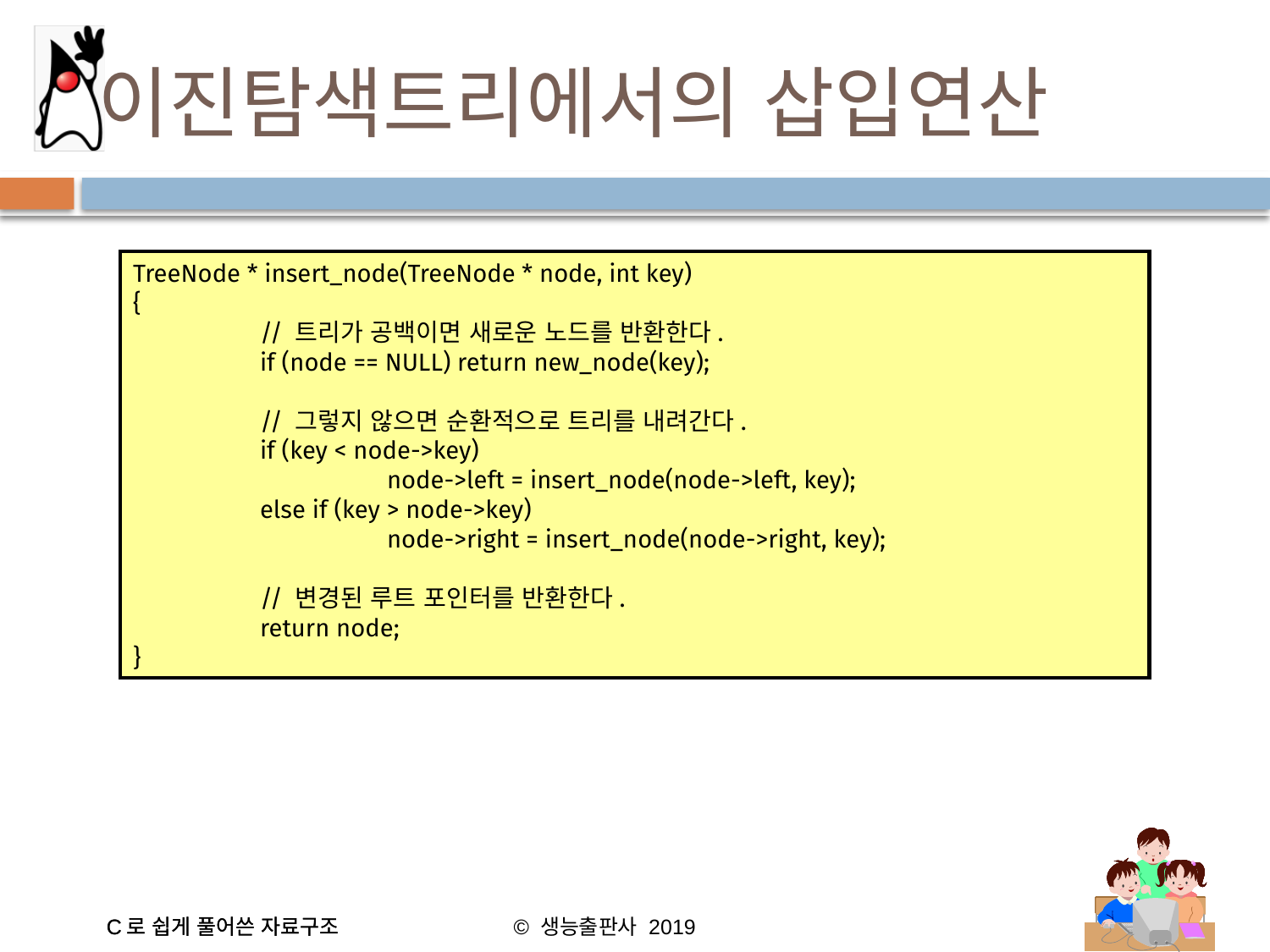

# 이진탐색트리에서의 삽입연산
TreeNode * insert_node(TreeNode * node, int key)
{
	// 트리가 공백이면 새로운 노드를 반환한다.
	if (node == NULL) return new_node(key);

	// 그렇지 않으면 순환적으로 트리를 내려간다.
	if (key < node->key)
		node->left = insert_node(node->left, key);
	else if (key > node->key)
		node->right = insert_node(node->right, key);

	// 변경된 루트 포인터를 반환한다.
	return node;
}